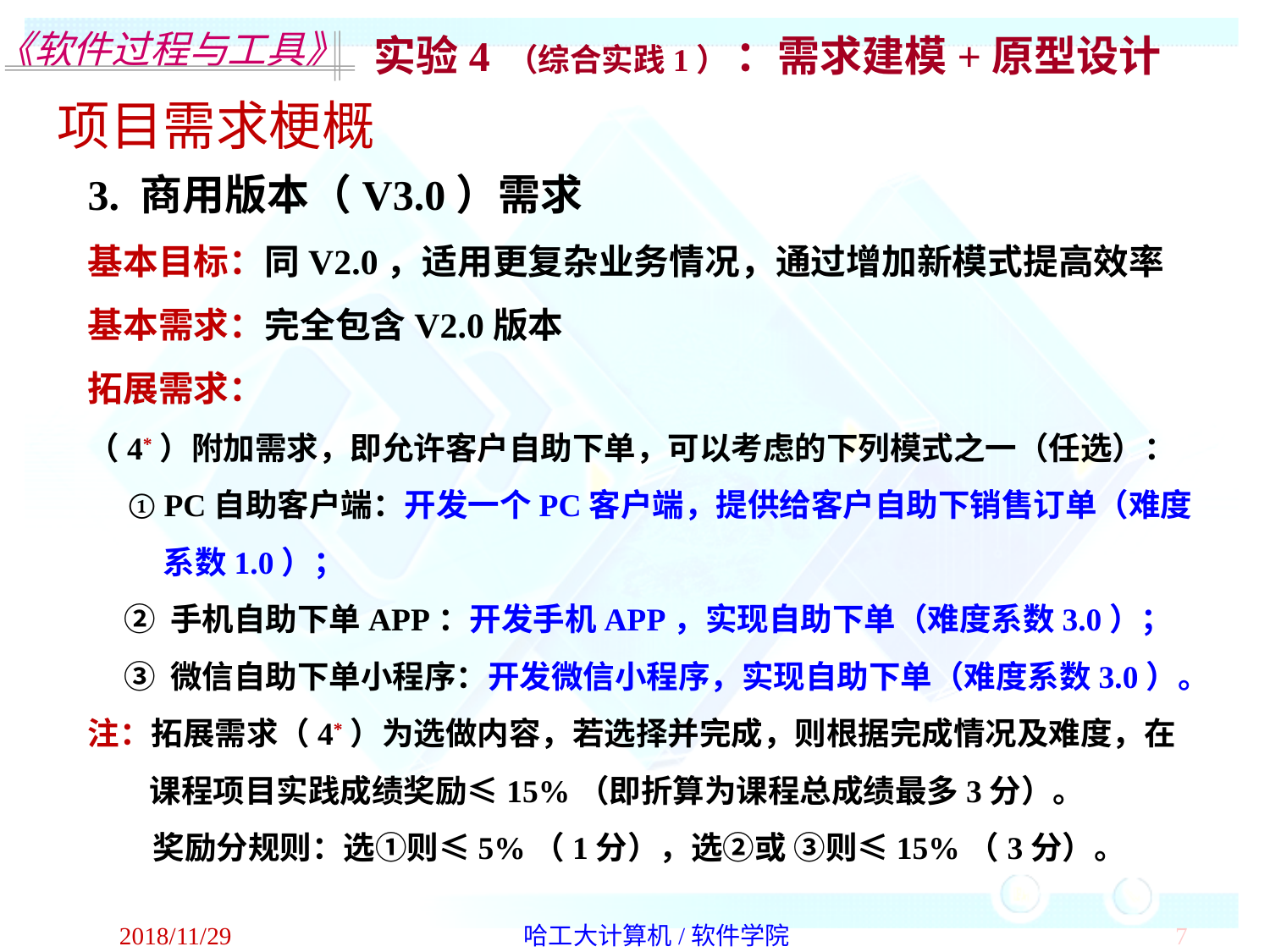

实验4 （综合实践1） ：需求建模+原型设计
项目需求梗概
3. 商用版本（V3.0）需求
基本目标：同V2.0，适用更复杂业务情况，通过增加新模式提高效率
基本需求：完全包含V2.0版本
拓展需求：
（4*）附加需求，即允许客户自助下单，可以考虑的下列模式之一（任选）：
     ① PC自助客户端：开发一个PC客户端，提供给客户自助下销售订单（难度
系数1.0）；
     ② 手机自助下单APP：开发手机APP，实现自助下单（难度系数3.0）；
     ③ 微信自助下单小程序：开发微信小程序，实现自助下单（难度系数3.0）。
注：拓展需求（4*）为选做内容，若选择并完成，则根据完成情况及难度，在
课程项目实践成绩奖励≤15%（即折算为课程总成绩最多3分）。
        奖励分规则：选①则≤5%（1分），选②或 ③则≤15%（3分）。